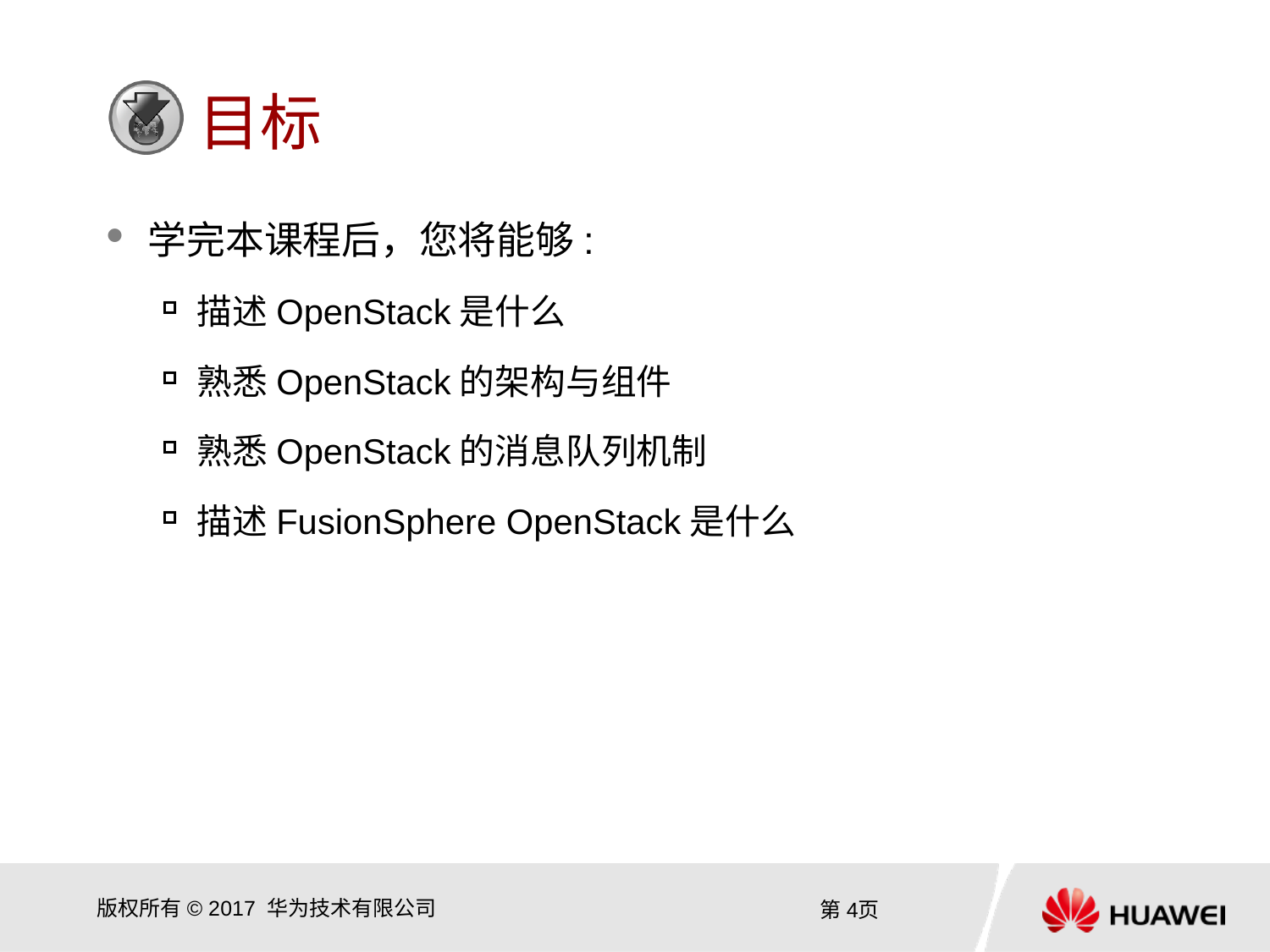

学完本课程后，您将能够:
描述OpenStack是什么
熟悉OpenStack的架构与组件
熟悉OpenStack的消息队列机制
描述FusionSphere OpenStack是什么